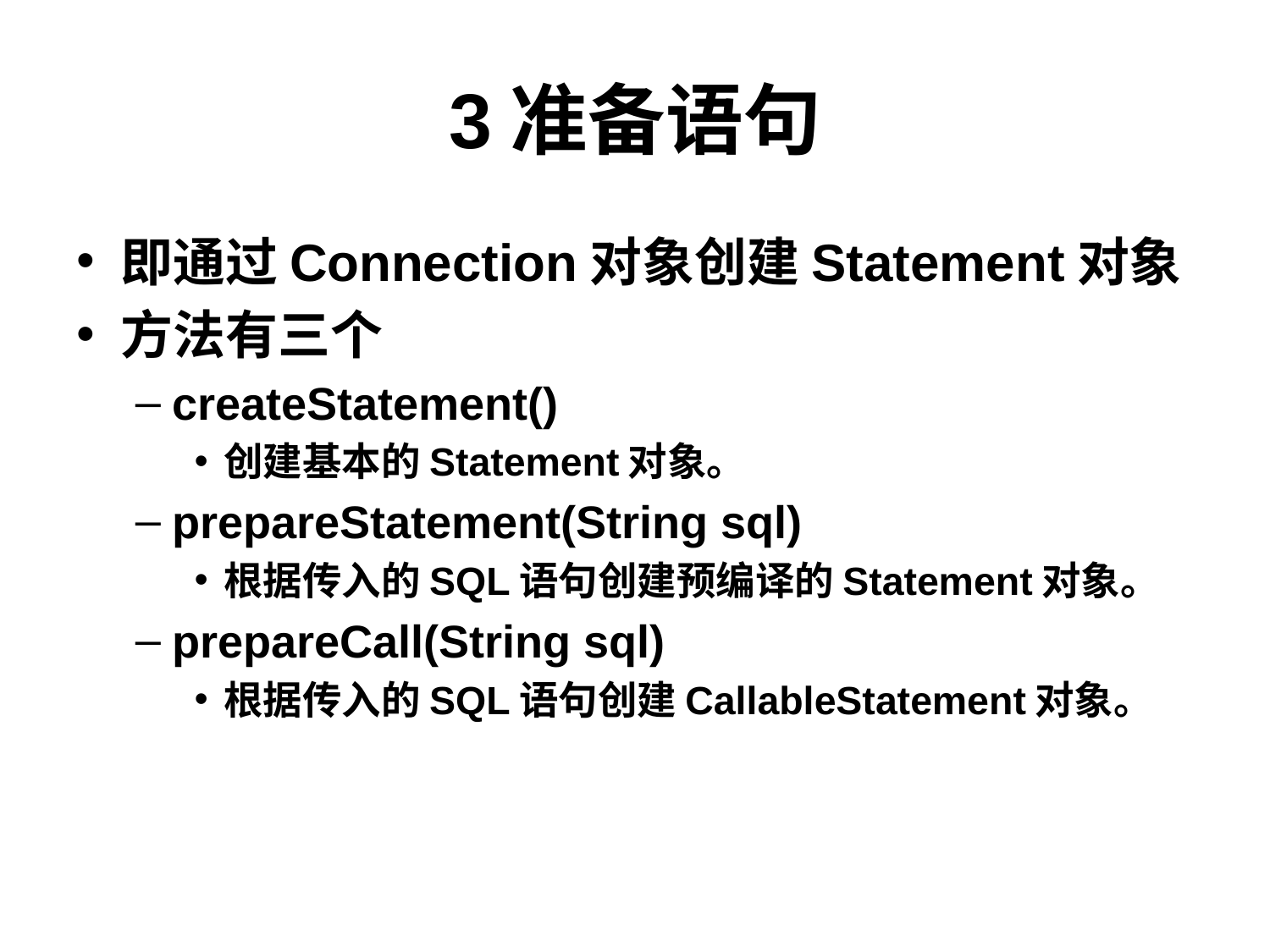

# 3准备语句
即通过Connection对象创建Statement对象
方法有三个
createStatement()
创建基本的Statement对象。
prepareStatement(String sql)
根据传入的SQL语句创建预编译的Statement对象。
prepareCall(String sql)
根据传入的SQL语句创建CallableStatement对象。